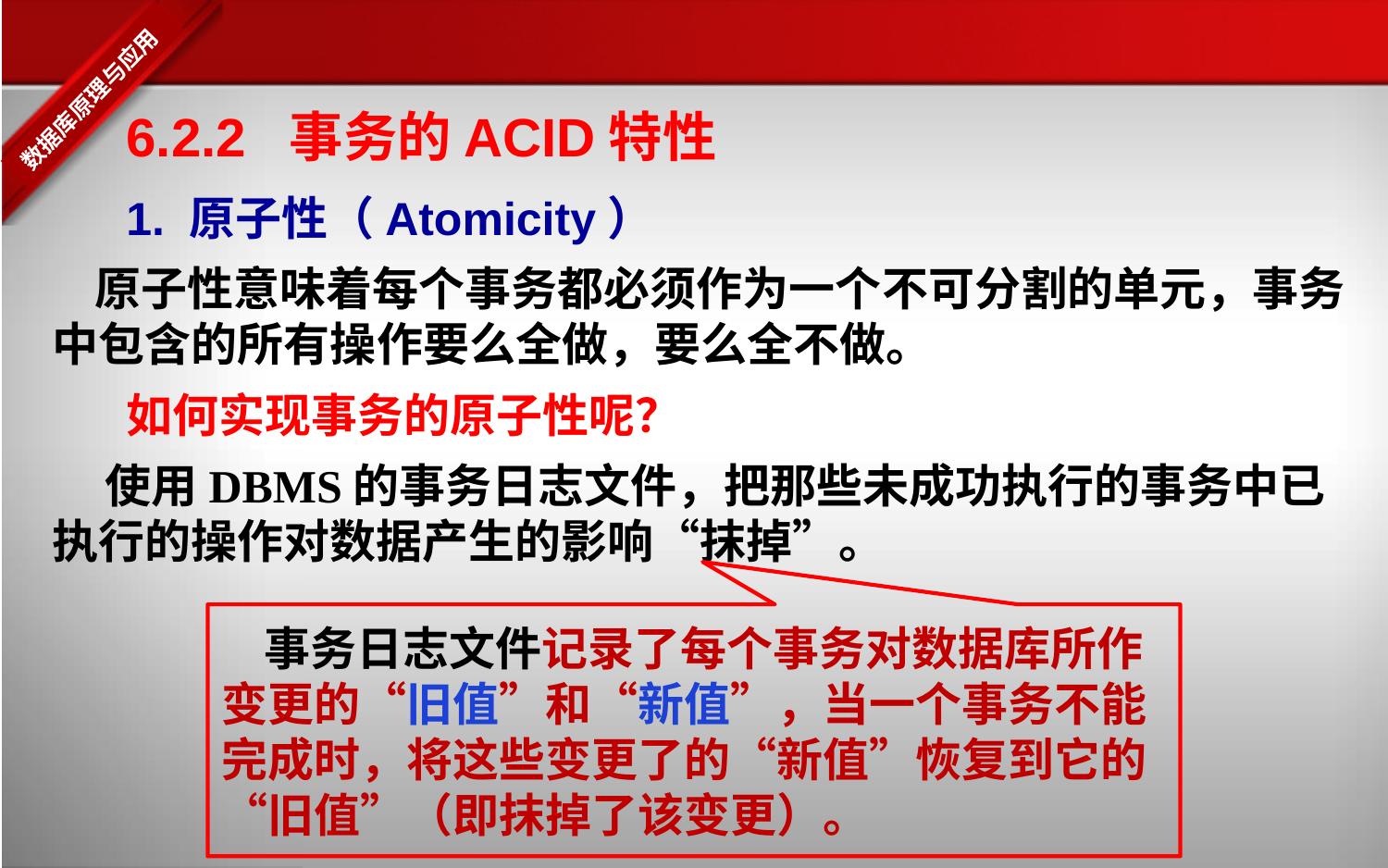

6.2.2  事务的ACID特性
1. 原子性（Atomicity）
   原子性意味着每个事务都必须作为一个不可分割的单元，事务中包含的所有操作要么全做，要么全不做。
如何实现事务的原子性呢？
    使用DBMS的事务日志文件，把那些未成功执行的事务中已执行的操作对数据产生的影响“抹掉”。
   事务日志文件记录了每个事务对数据库所作变更的“旧值”和“新值”，当一个事务不能完成时，将这些变更了的“新值”恢复到它的“旧值”（即抹掉了该变更）。